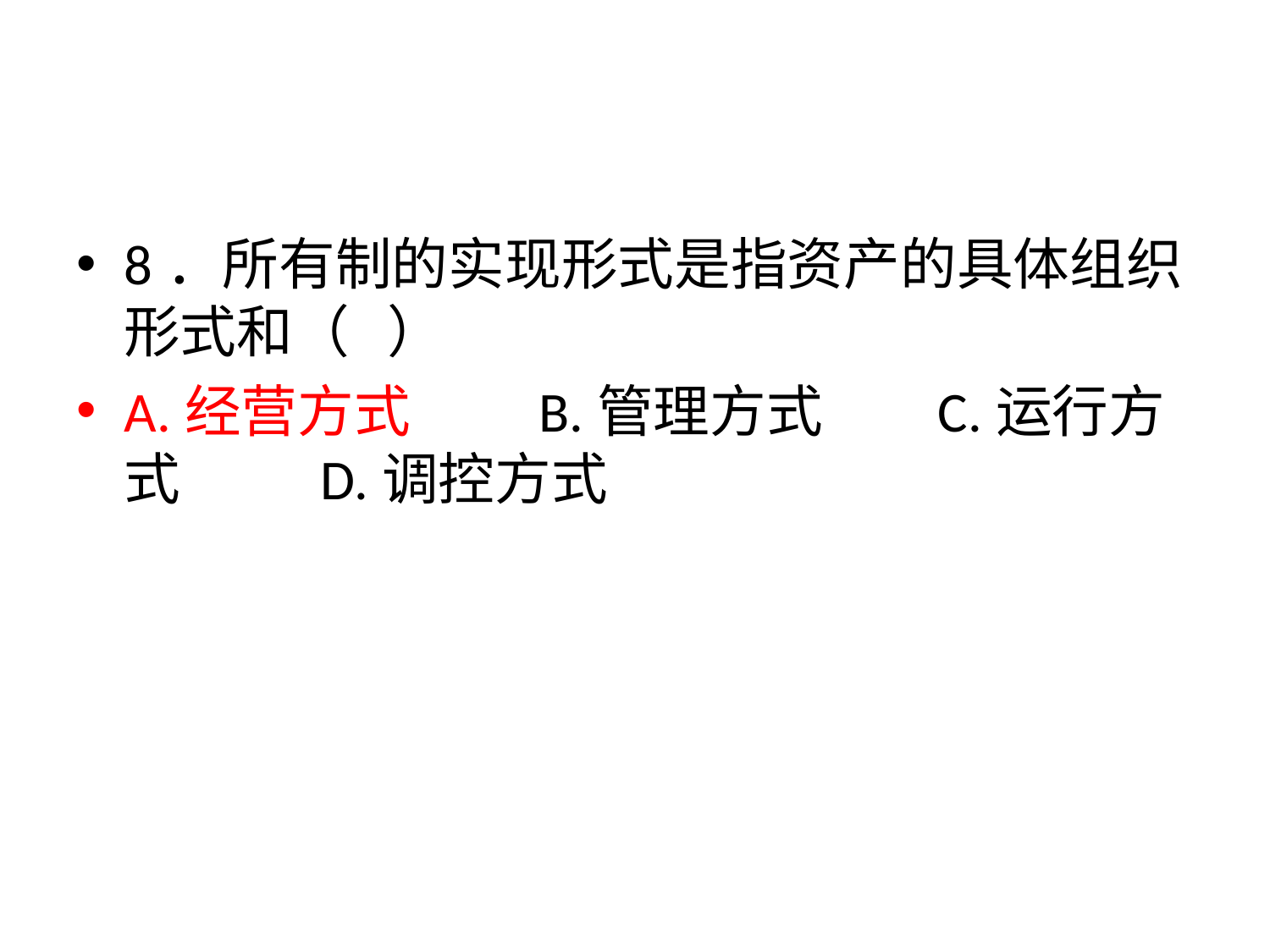

#
8．所有制的实现形式是指资产的具体组织形式和（   ）
A.经营方式         B.管理方式        C.运行方式          D.调控方式